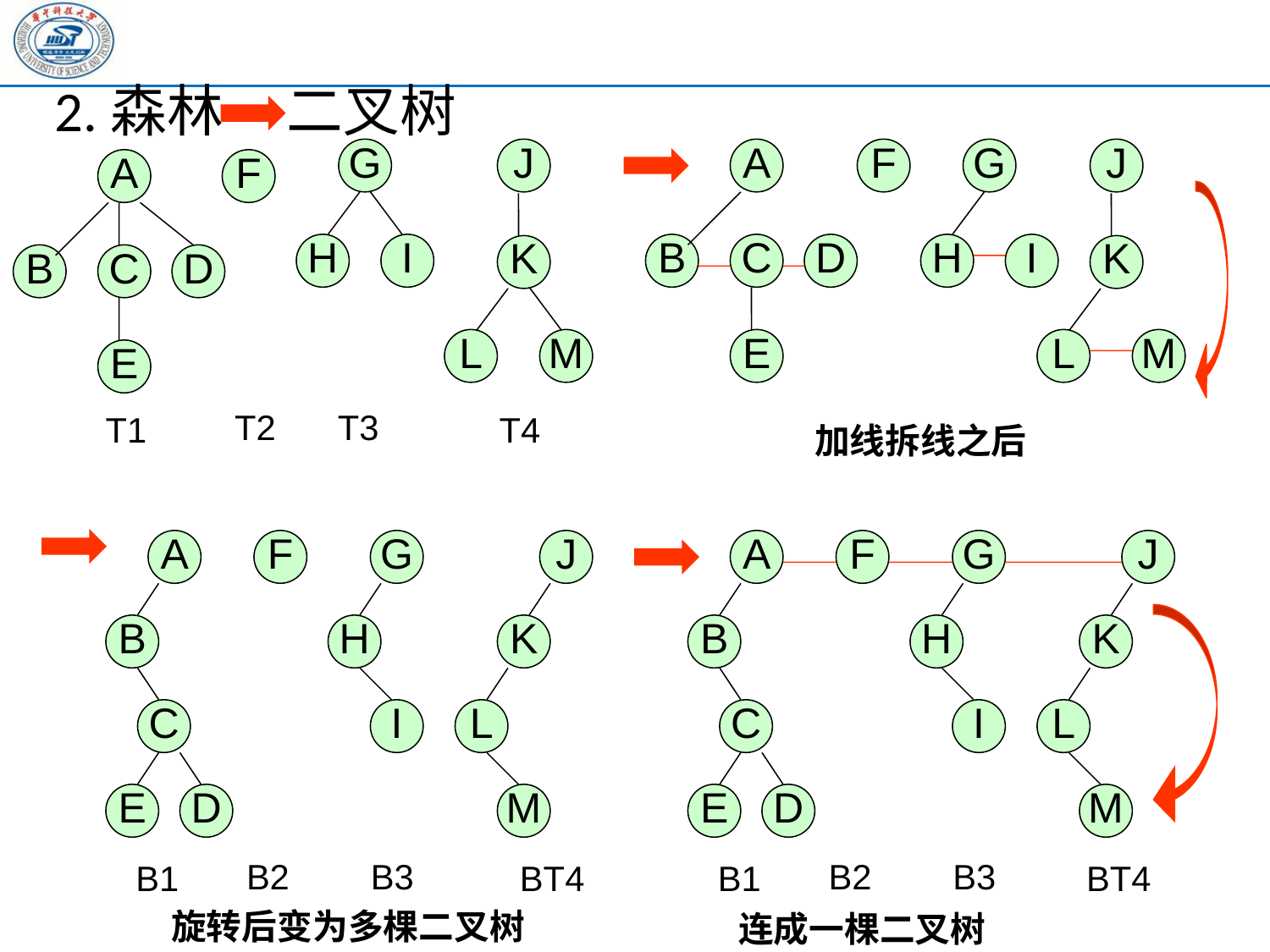

2.森林     二叉树

G
J
A
F
G
J
A
F

H
I
B
C
D
H
I
K
K
B
C
D

L
M
E
L
M
E

T2
T3
T1
T4
加线拆线之后

A
F
G
J
A
F
G
J

B
H
K
B
H
K

C
I
L
C
I
L

E
D
M
E
D
M
B2
B3
B2
B3
B1
BT4
B1
BT4
旋转后变为多棵二叉树
连成一棵二叉树